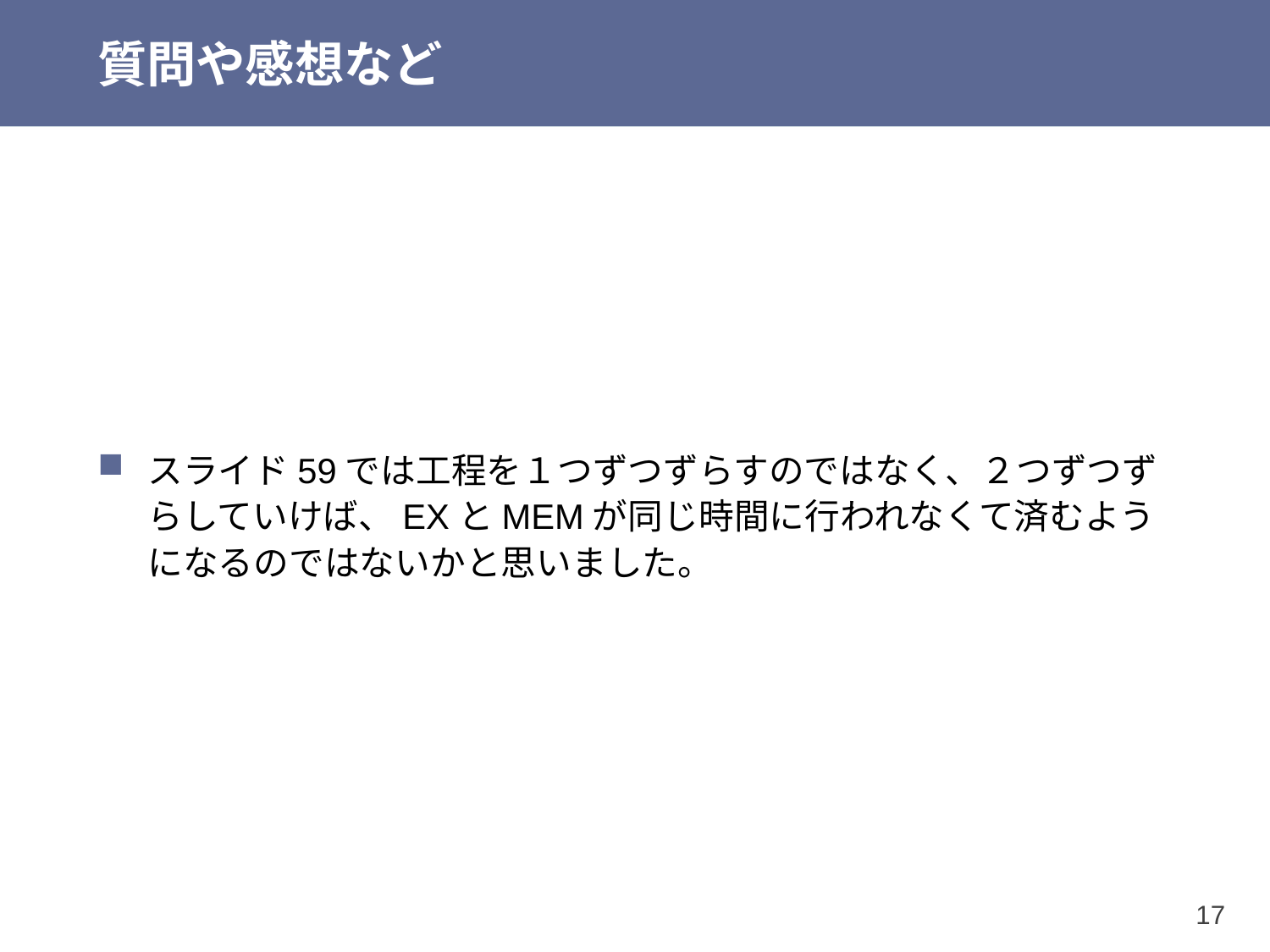

# 質問や感想など
スライド59では工程を１つずつずらすのではなく、２つずつずらしていけば、EXとMEMが同じ時間に行われなくて済むようになるのではないかと思いました。